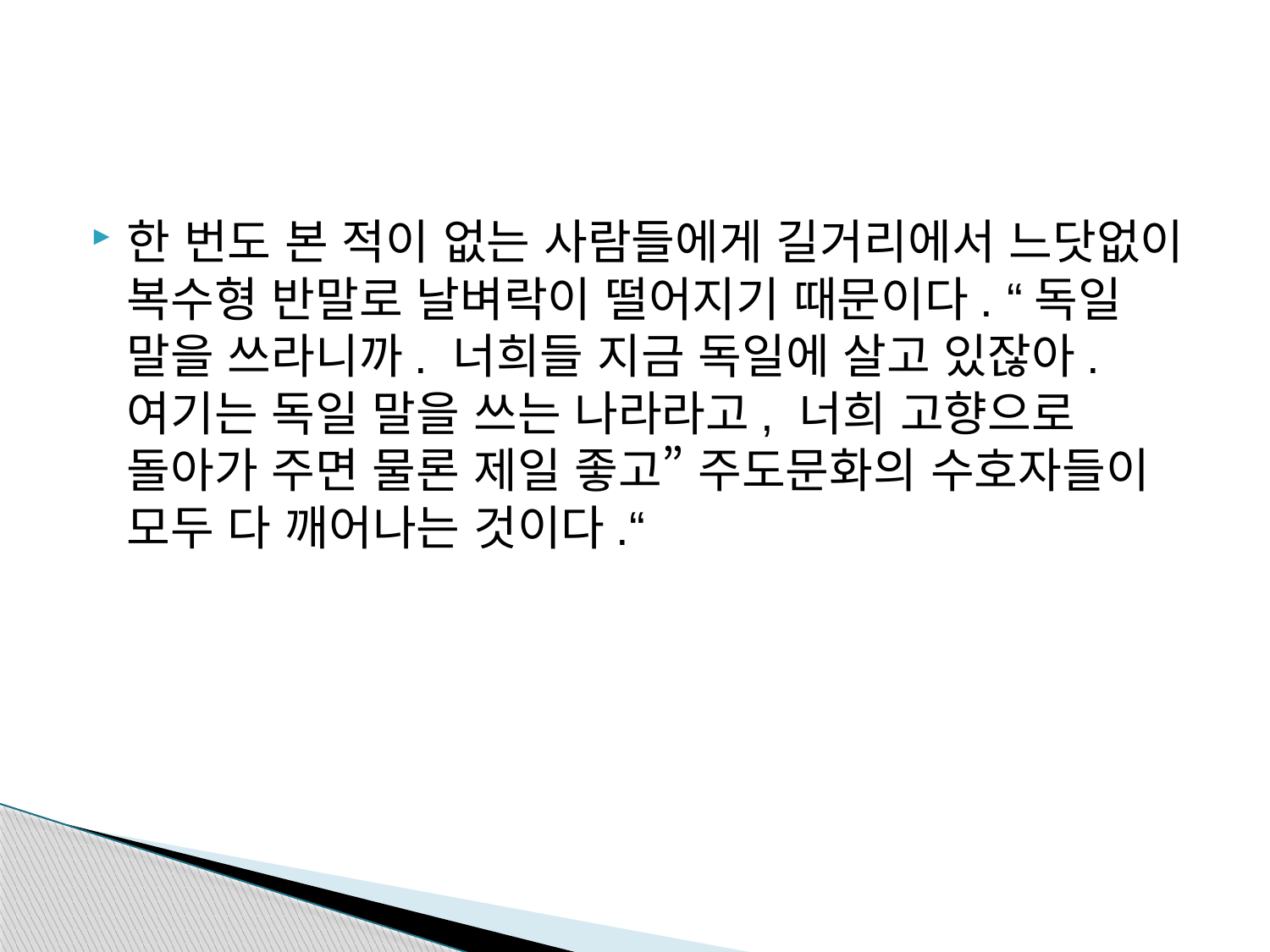

#
한 번도 본 적이 없는 사람들에게 길거리에서 느닷없이 복수형 반말로 날벼락이 떨어지기 때문이다. “독일 말을 쓰라니까. 너희들 지금 독일에 살고 있잖아. 여기는 독일 말을 쓰는 나라라고, 너희 고향으로 돌아가 주면 물론 제일 좋고” 주도문화의 수호자들이 모두 다 깨어나는 것이다.“